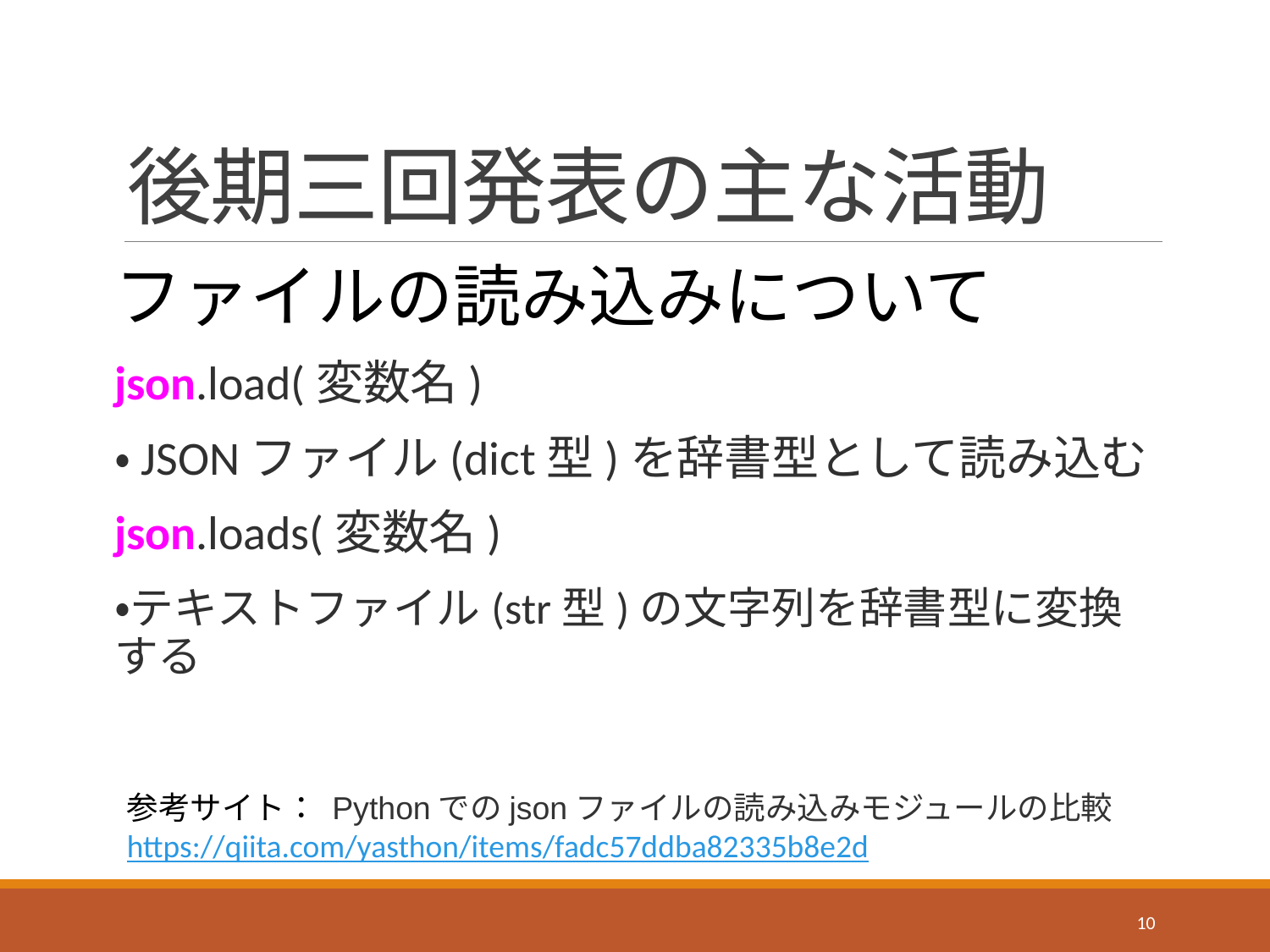

# 後期三回発表の主な活動
ファイルの読み込みについて
json.load(変数名)
・JSONファイル(dict型)を辞書型として読み込む
json.loads(変数名)
・テキストファイル(str型)の文字列を辞書型に変換する
参考サイト： Pythonでのjsonファイルの読み込みモジュールの比較
https://qiita.com/yasthon/items/fadc57ddba82335b8e2d
10